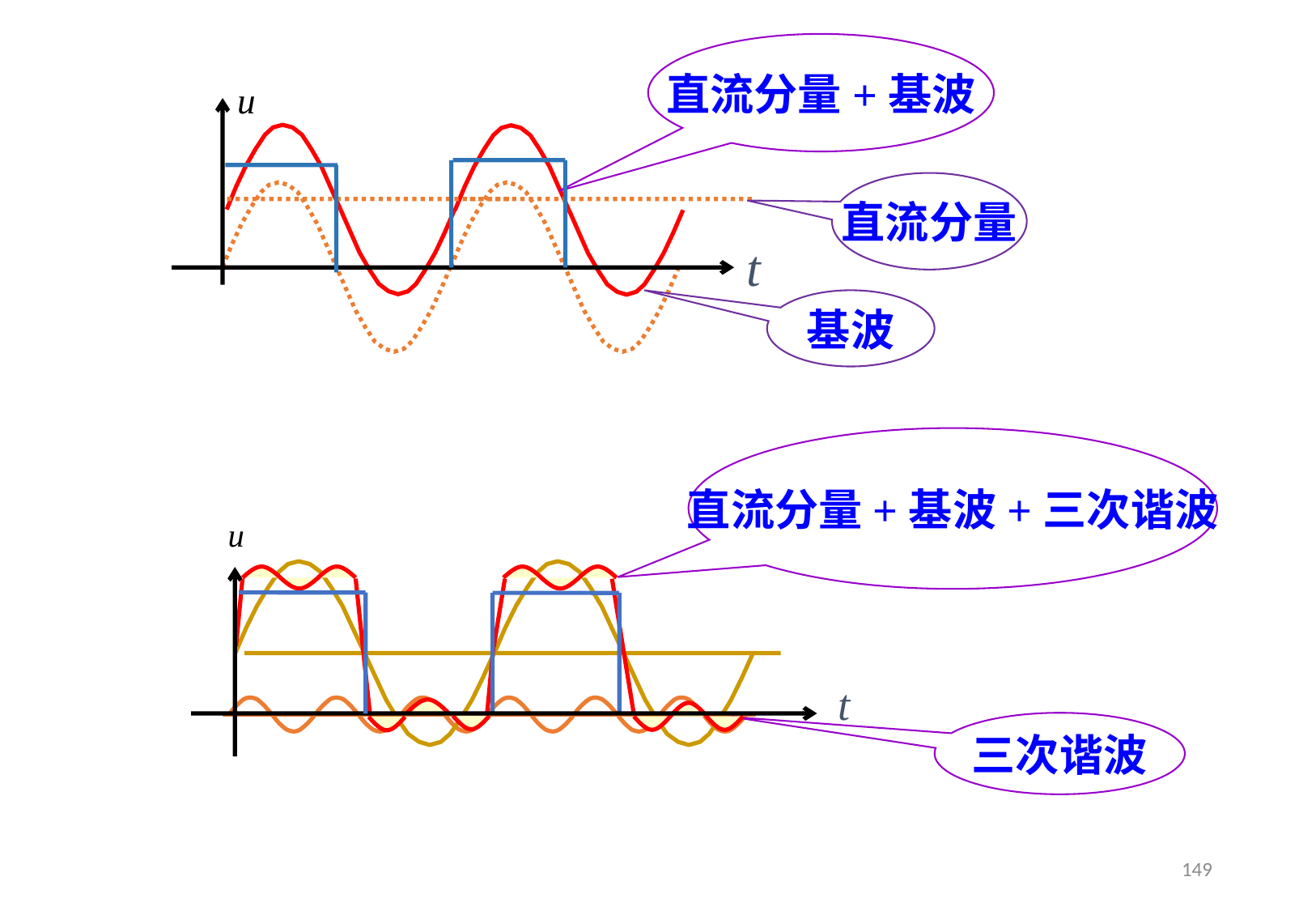

直流分量+基波
u

t

直流分量

基波
直流分量+基波+三次谐波
u

t

三次谐波
149